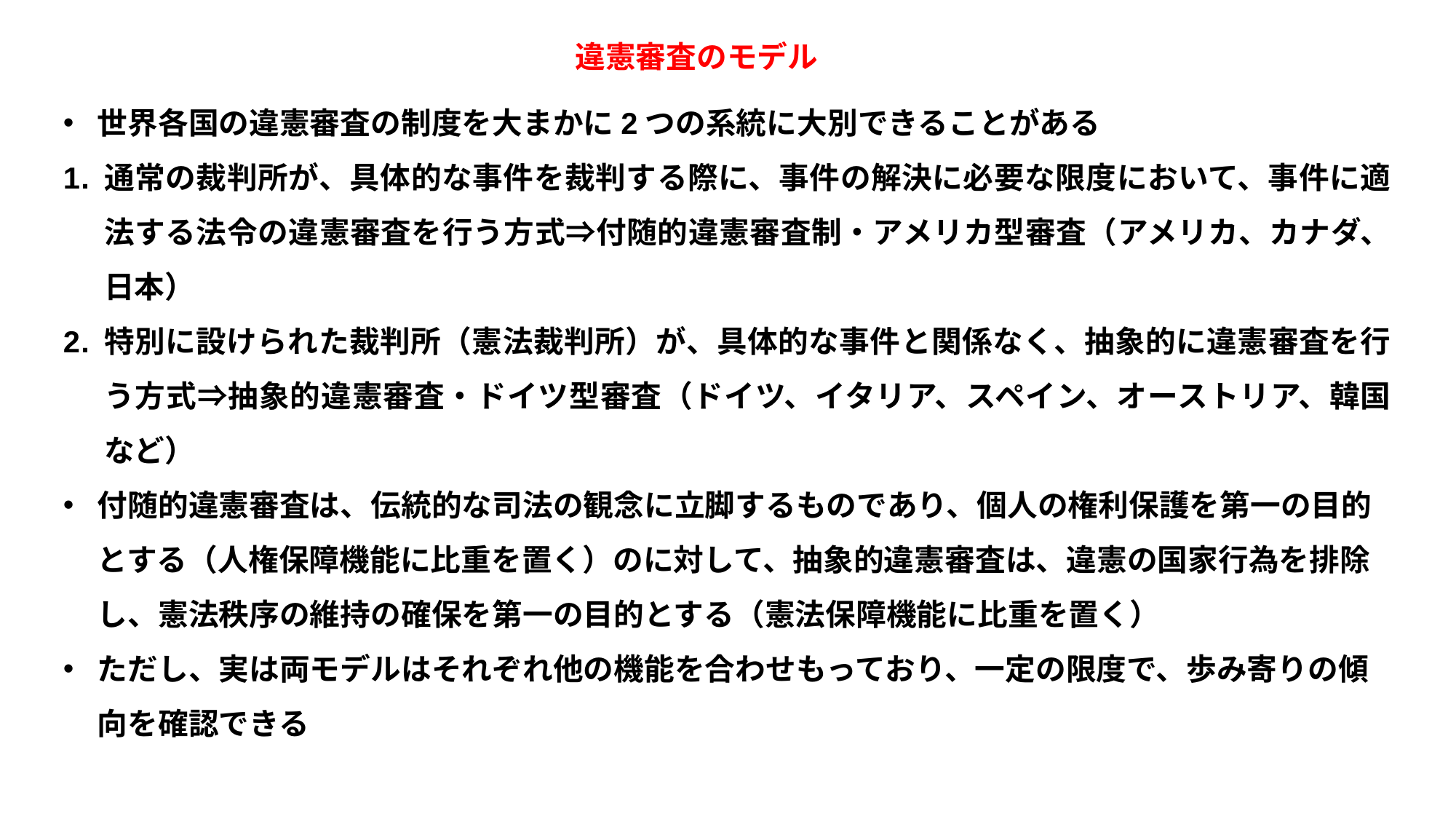

違憲審査のモデル
世界各国の違憲審査の制度を大まかに2つの系統に大別できることがある
通常の裁判所が、具体的な事件を裁判する際に、事件の解決に必要な限度において、事件に適法する法令の違憲審査を行う方式⇒付随的違憲審査制・アメリカ型審査（アメリカ、カナダ、日本）
特別に設けられた裁判所（憲法裁判所）が、具体的な事件と関係なく、抽象的に違憲審査を行う方式⇒抽象的違憲審査・ドイツ型審査（ドイツ、イタリア、スペイン、オーストリア、韓国など）
付随的違憲審査は、伝統的な司法の観念に立脚するものであり、個人の権利保護を第一の目的とする（人権保障機能に比重を置く）のに対して、抽象的違憲審査は、違憲の国家行為を排除し、憲法秩序の維持の確保を第一の目的とする（憲法保障機能に比重を置く）
ただし、実は両モデルはそれぞれ他の機能を合わせもっており、一定の限度で、歩み寄りの傾向を確認できる